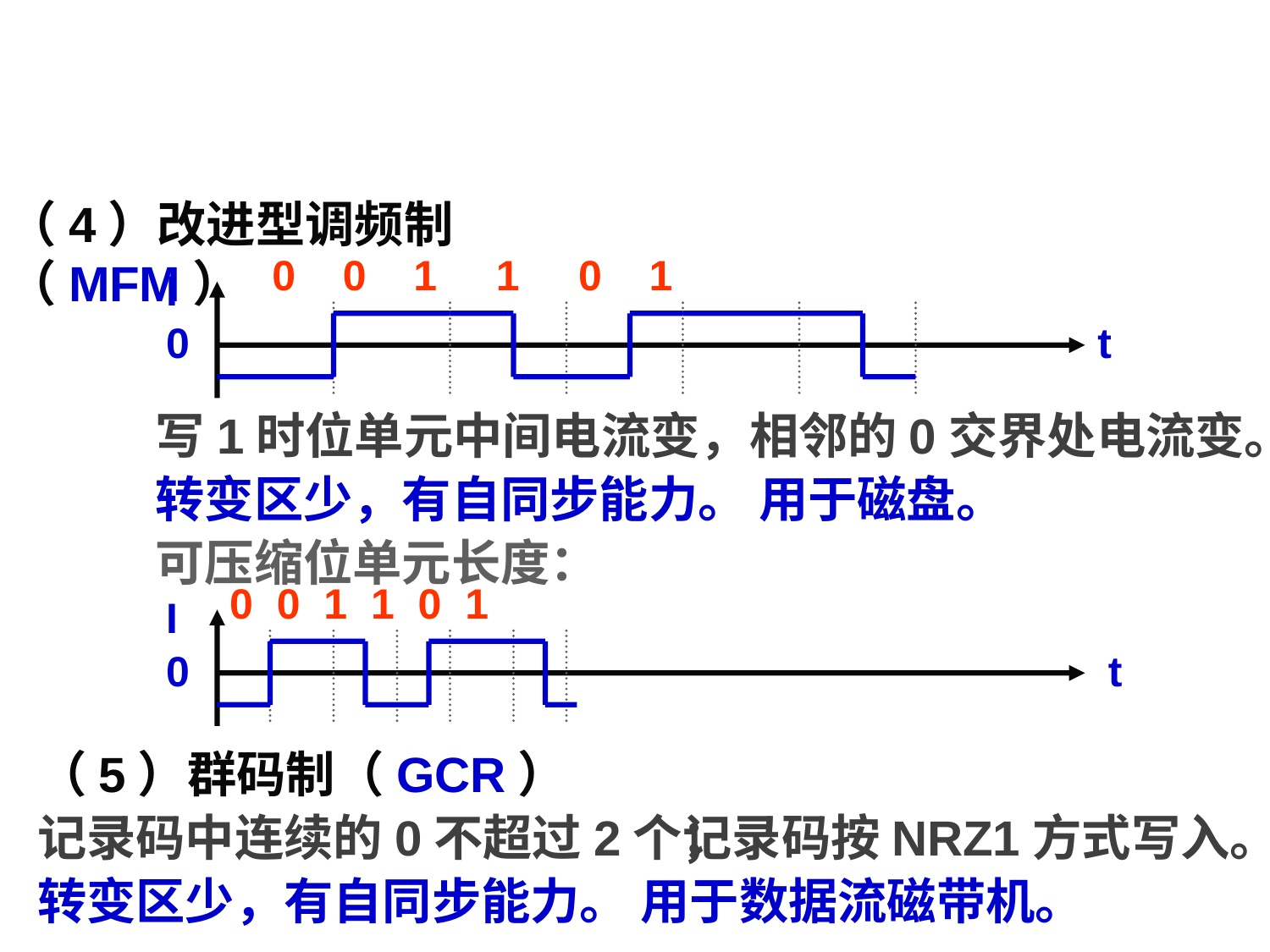

（4）改进型调频制（MFM）
0    0    1     1     0    1
I

0
t

写1时位单元中间电流变，相邻的0交界处电流变。
转变区少，有自同步能力。
用于磁盘。
可压缩位单元长度：
0  0  1  1  0  1
I

0
t

（5）群码制（GCR）
记录码中连续的0不超过2个；
记录码按NRZ1方式写入。
转变区少，有自同步能力。
用于数据流磁带机。